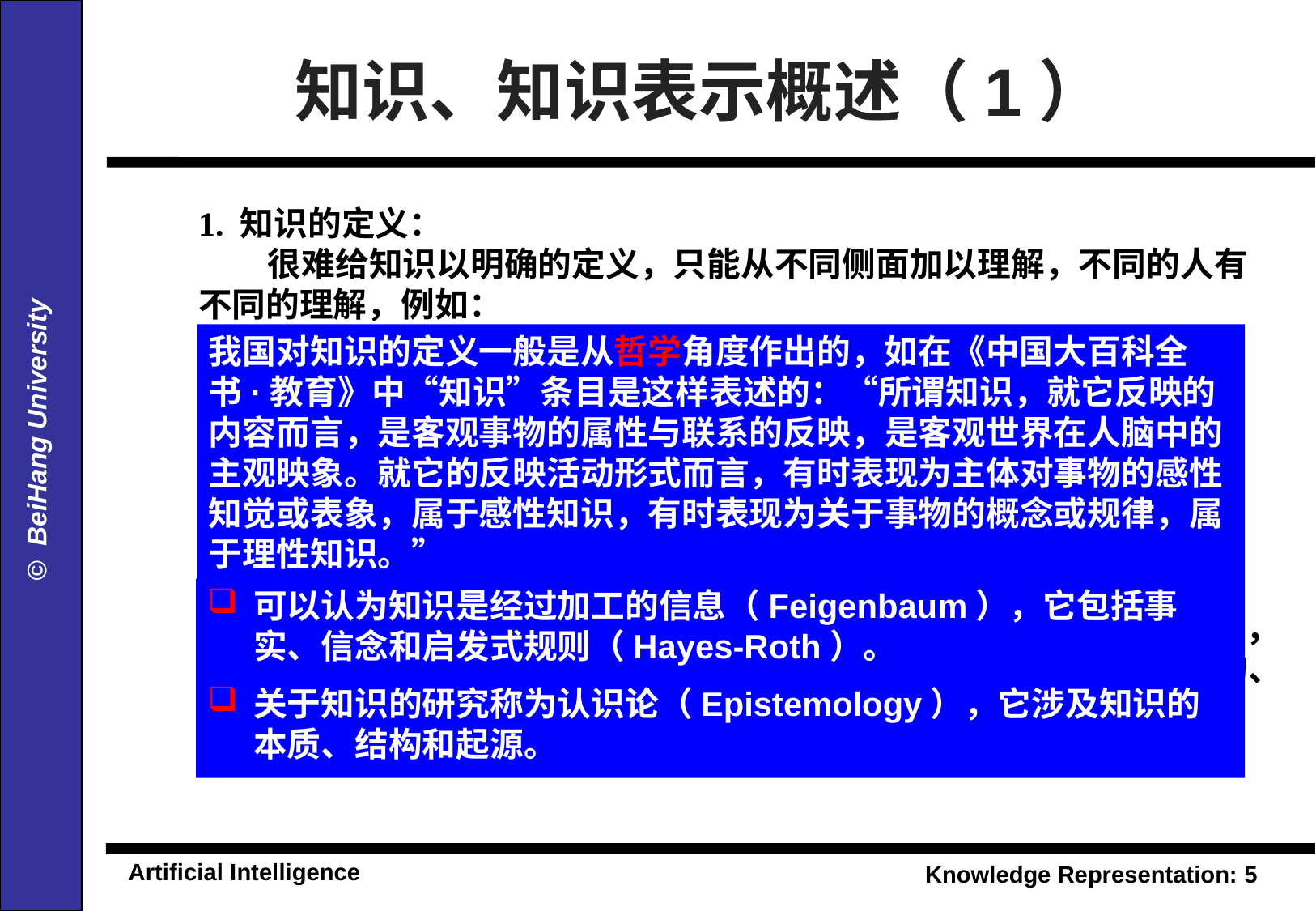

知识、知识表示概述（1）
1. 知识的定义：
        很难给知识以明确的定义，只能从不同侧面加以理解，不同的人有不同的理解，例如：
◇ 知识是经过消减、塑造、解释和转换的信息，加工过的信息 。
◇ 知识是由特定领域的描述、关系和过程组成的。
◇ 知识是事实、信念和启发式规则。
        从知识库的观点看，知识是某论域中所涉及的各有关方面、状态的一种符号表示。
　　另外有一种三维的描述方法：（范围，目的，有效性）,其中知识的范围由具体到一般，知识的目的从说明到指定，知识的有效性从确定到不确定。例如，“今天下雨”这种知识是具体的、说明性、不确定的，而“要证A→B，只需证明A∧~B是不可满足的”这种知识是一般性的、指示性、确定性的。

我国对知识的定义一般是从哲学角度作出的，如在《中国大百科全书·教育》中“知识”条目是这样表述的：“所谓知识，就它反映的内容而言，是客观事物的属性与联系的反映，是客观世界在人脑中的主观映象。就它的反映活动形式而言，有时表现为主体对事物的感性知觉或表象，属于感性知识，有时表现为关于事物的概念或规律，属于理性知识。”
可以认为知识是经过加工的信息（Feigenbaum），它包括事实、信念和启发式规则（Hayes-Roth）。
关于知识的研究称为认识论（Epistemology），它涉及知识的本质、结构和起源。